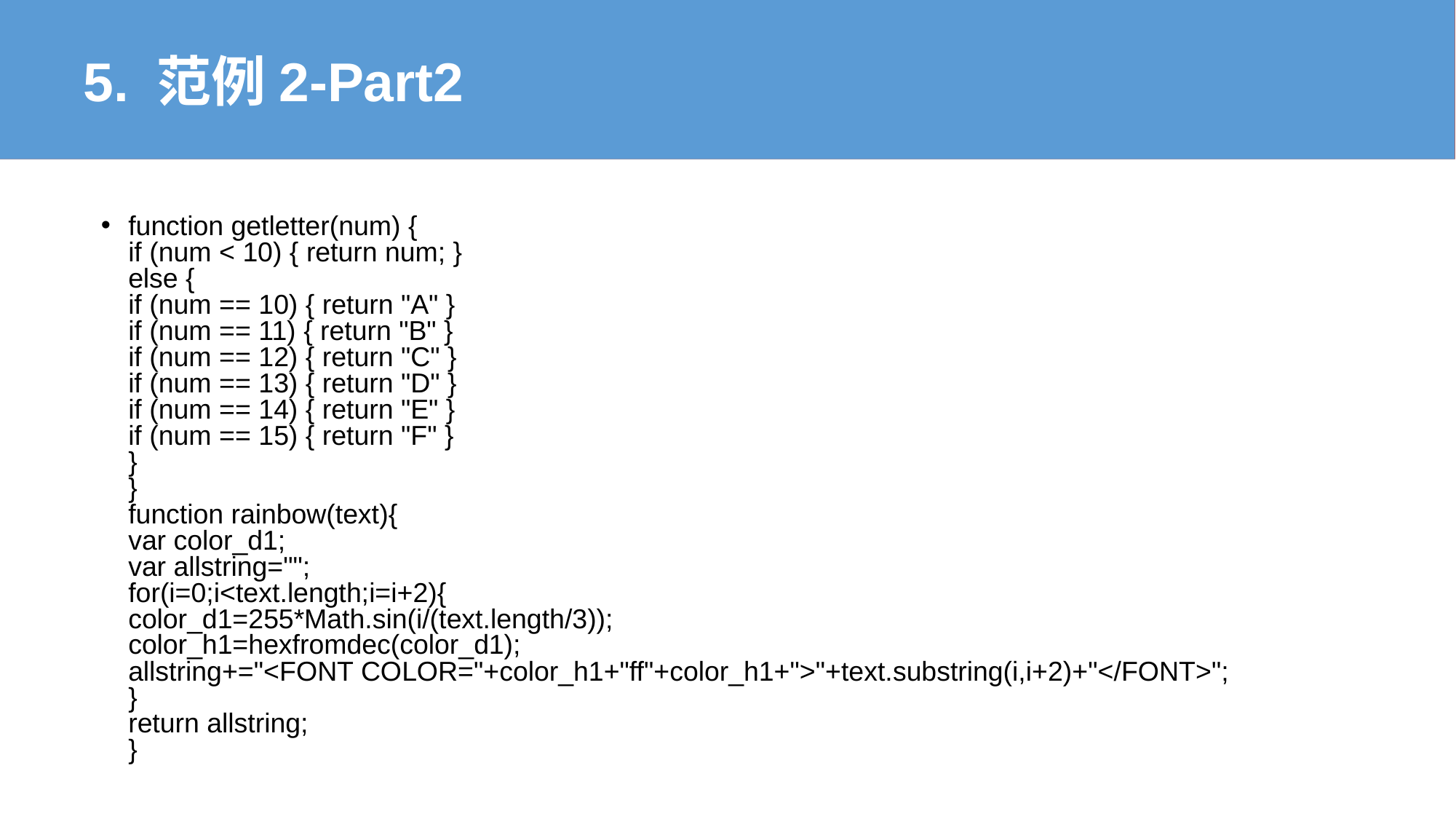

5. 范例2-Part2

function getletter(num) {
if (num < 10) { return num; }
else {
if (num == 10) { return "A" }
if (num == 11) { return "B" }
if (num == 12) { return "C" }
if (num == 13) { return "D" }
if (num == 14) { return "E" }
if (num == 15) { return "F" }
}
}
function rainbow(text){
var color_d1;
var allstring="";
for(i=0;i<text.length;i=i+2){
color_d1=255*Math.sin(i/(text.length/3));
color_h1=hexfromdec(color_d1);
allstring+="<FONT COLOR="+color_h1+"ff"+color_h1+">"+text.substring(i,i+2)+"</FONT>";
}
return allstring;
}